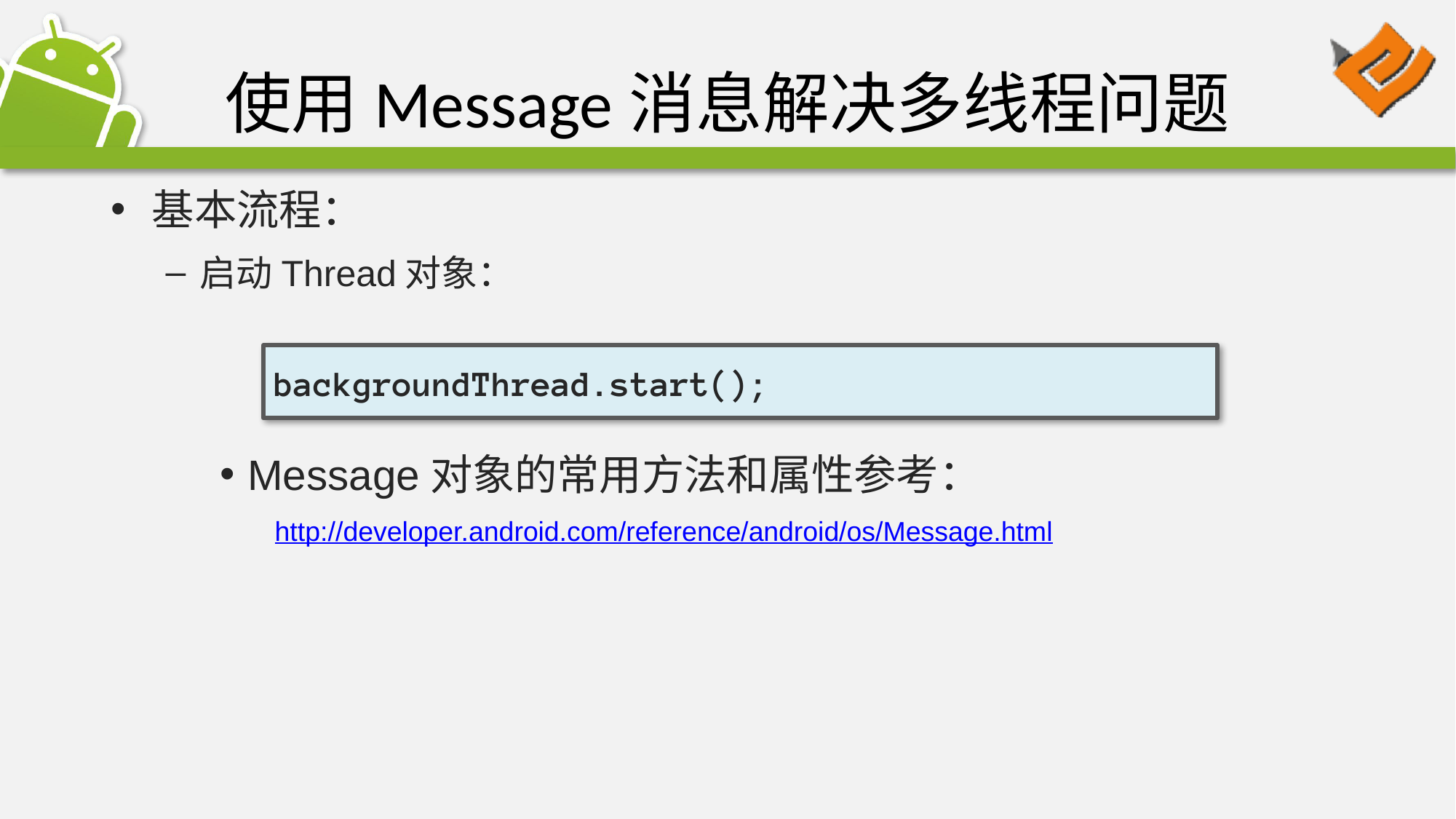

# 使用Message消息解决多线程问题
基本流程：
启动Thread对象：

Message对象的常用方法和属性参考：
http://developer.android.com/reference/android/os/Message.html
backgroundThread.start();